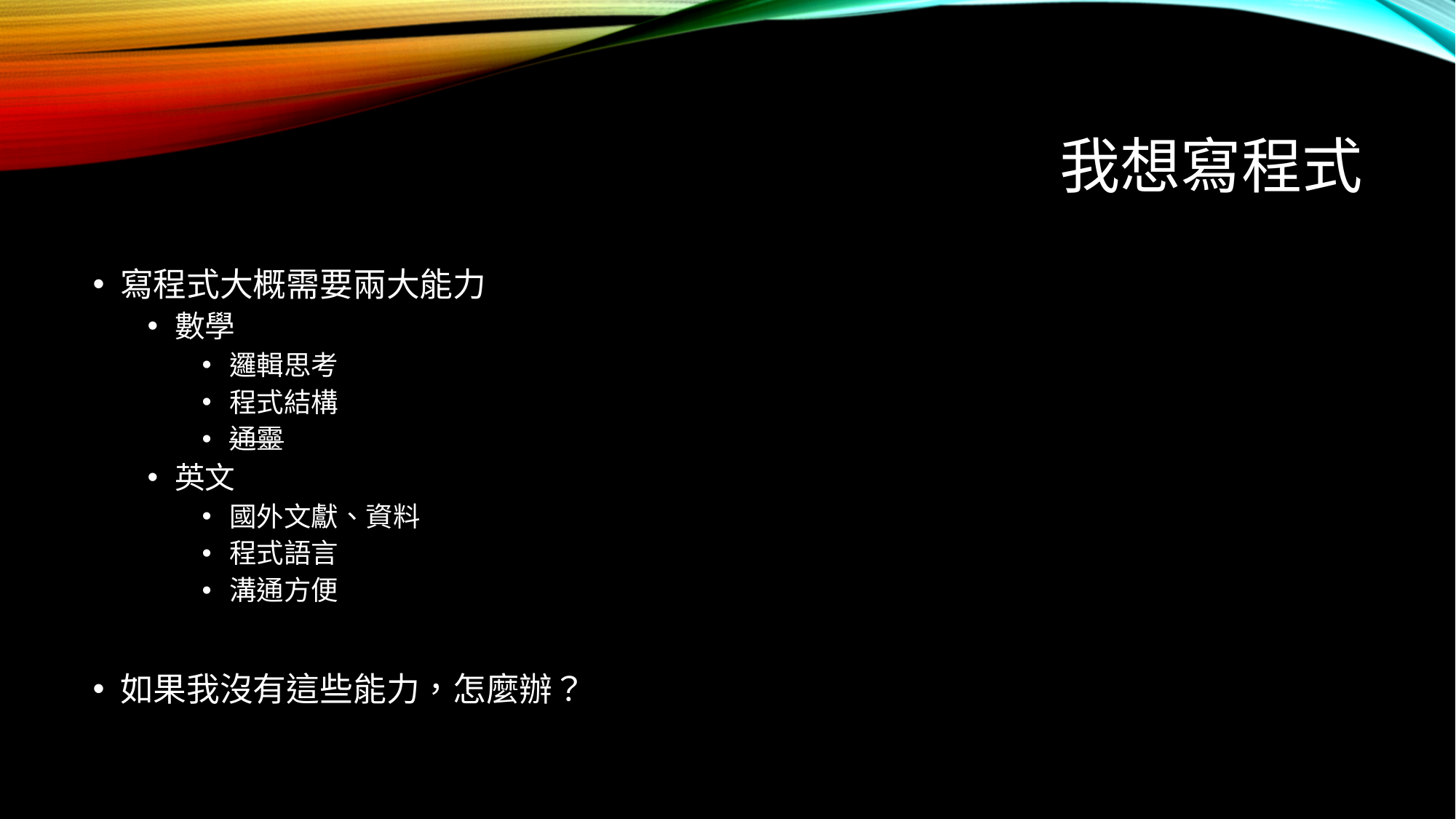

# 我想寫程式
寫程式大概需要兩大能力
數學
邏輯思考
程式結構
通靈
英文
國外文獻、資料
程式語言
溝通方便

如果我沒有這些能力，怎麼辦？